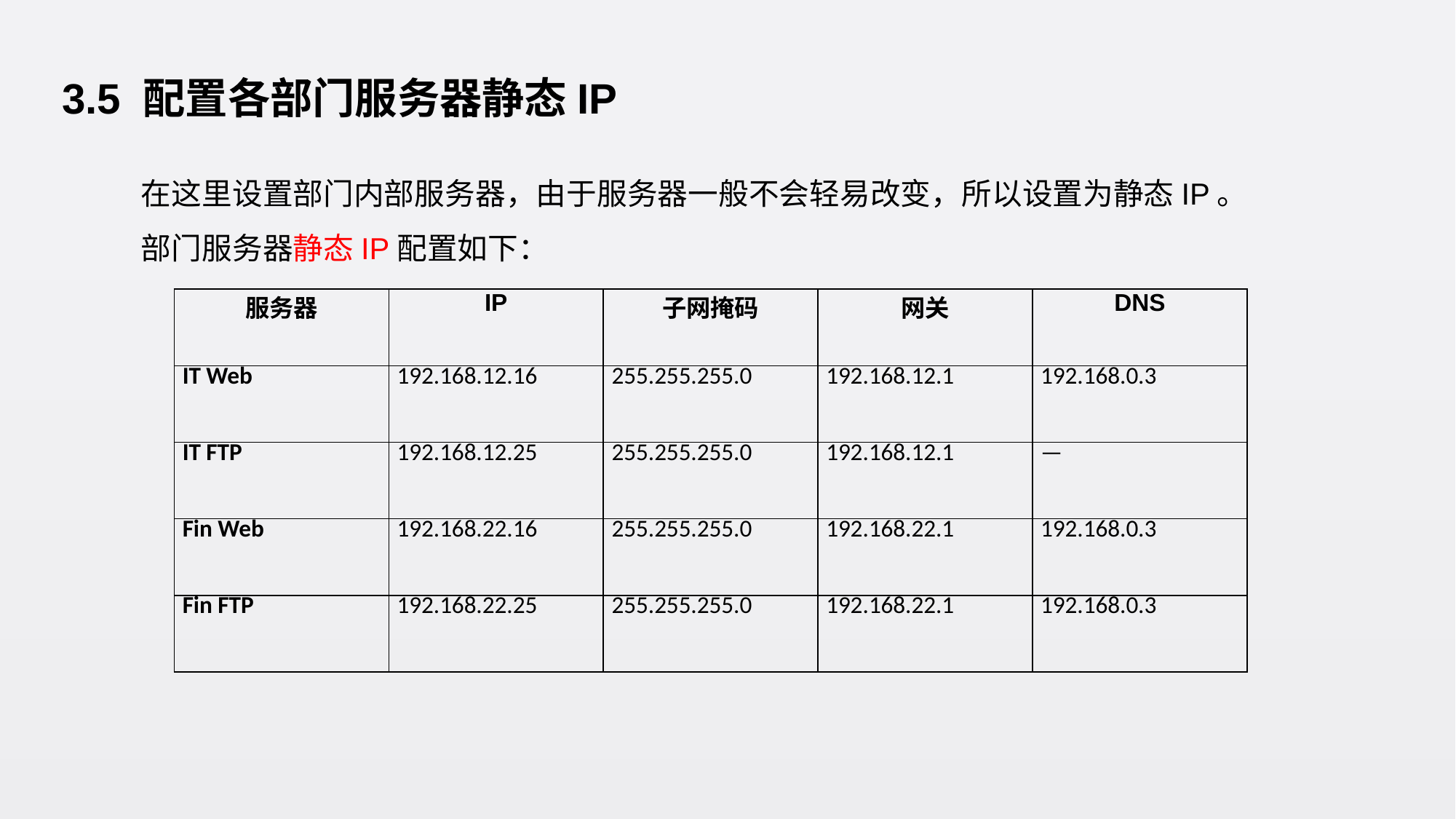

3.5 配置各部门服务器静态IP
在这里设置部门内部服务器，由于服务器一般不会轻易改变，所以设置为静态IP。
部门服务器静态IP配置如下：
| 服务器 | IP | ⼦⽹掩码 | ⽹关 | DNS |
| --- | --- | --- | --- | --- |
| IT Web | 192.168.12.16 | 255.255.255.0 | 192.168.12.1 | 192.168.0.3 |
| IT FTP | 192.168.12.25 | 255.255.255.0 | 192.168.12.1 | — |
| Fin Web | 192.168.22.16 | 255.255.255.0 | 192.168.22.1 | 192.168.0.3 |
| Fin FTP | 192.168.22.25 | 255.255.255.0 | 192.168.22.1 | 192.168.0.3 |